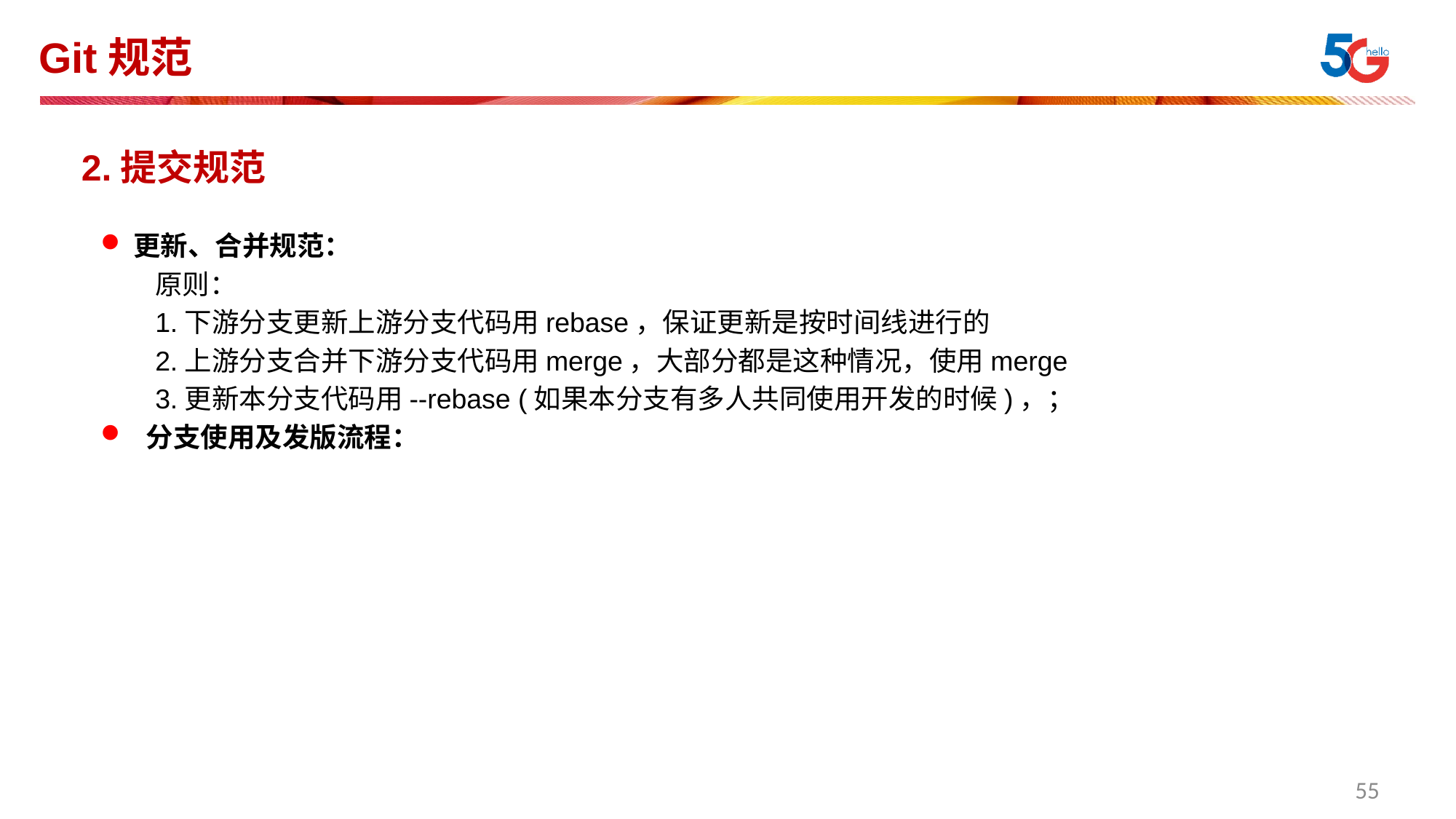

# Git规范
2.提交规范

更新、合并规范：
原则：
1.下游分支更新上游分支代码用rebase，保证更新是按时间线进行的
2.上游分支合并下游分支代码用merge，大部分都是这种情况，使用merge
3.更新本分支代码用--rebase (如果本分支有多人共同使用开发的时候)，；
 分支使用及发版流程：